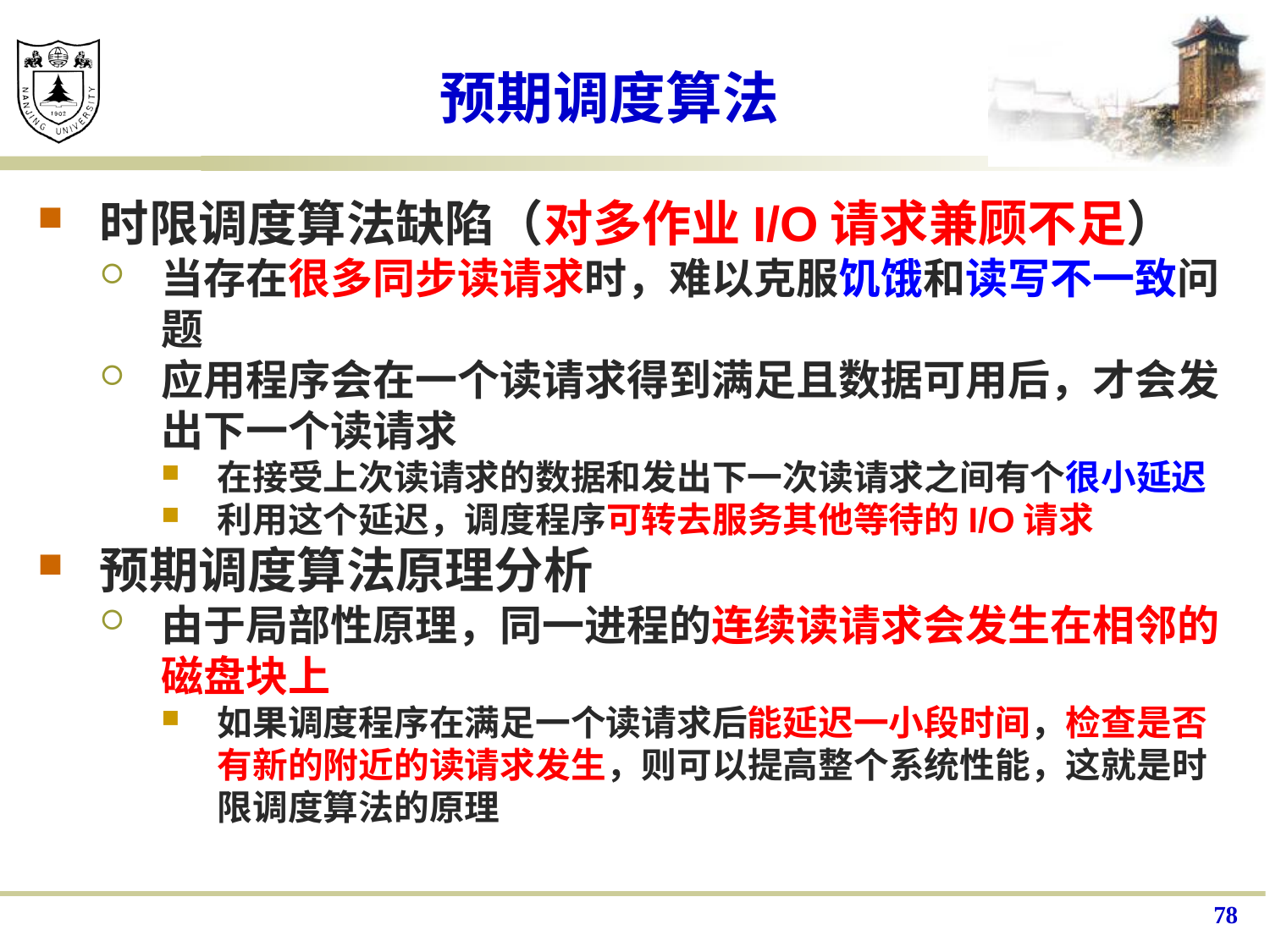

# 预期调度算法
时限调度算法缺陷（对多作业I/O请求兼顾不足）
当存在很多同步读请求时，难以克服饥饿和读写不一致问题
应用程序会在一个读请求得到满足且数据可用后，才会发出下一个读请求
在接受上次读请求的数据和发出下一次读请求之间有个很小延迟
利用这个延迟，调度程序可转去服务其他等待的I/O请求
预期调度算法原理分析
由于局部性原理，同一进程的连续读请求会发生在相邻的磁盘块上
如果调度程序在满足一个读请求后能延迟一小段时间，检查是否有新的附近的读请求发生，则可以提高整个系统性能，这就是时限调度算法的原理
78